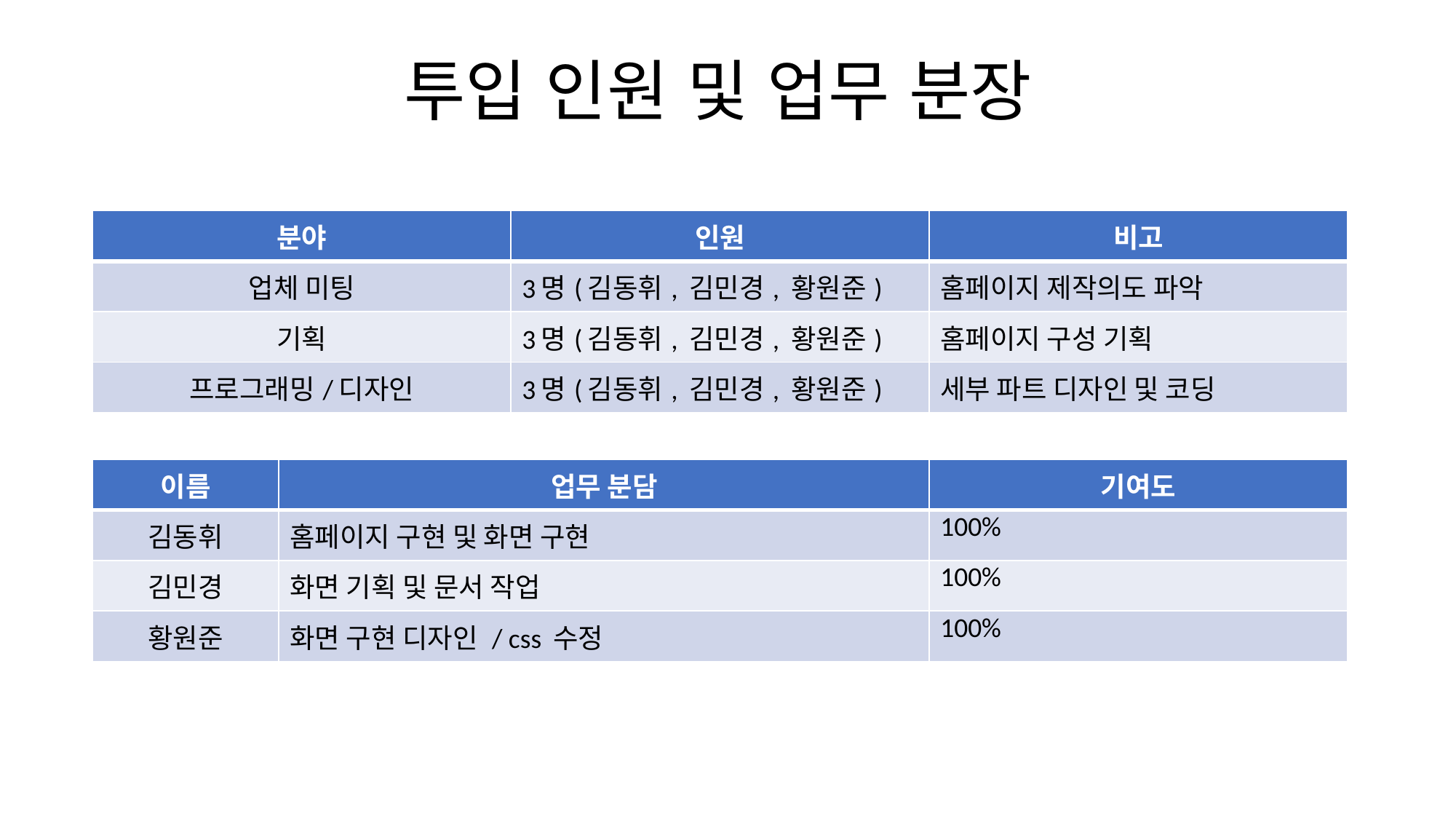

투입 인원 및 업무 분장
| 분야 | 인원 | 비고 |
| --- | --- | --- |
| 업체 미팅 | 3명(김동휘, 김민경, 황원준) | 홈페이지 제작의도 파악 |
| 기획 | 3명(김동휘, 김민경, 황원준) | 홈페이지 구성 기획 |
| 프로그래밍/디자인 | 3명(김동휘, 김민경, 황원준) | 세부 파트 디자인 및 코딩 |
| 이름 | 업무 분담 | 기여도 |
| --- | --- | --- |
| 김동휘 | 홈페이지 구현 및 화면 구현 | 100% |
| 김민경 | 화면 기획 및 문서 작업 | 100% |
| 황원준 | 화면 구현 디자인 / css 수정 | 100% |